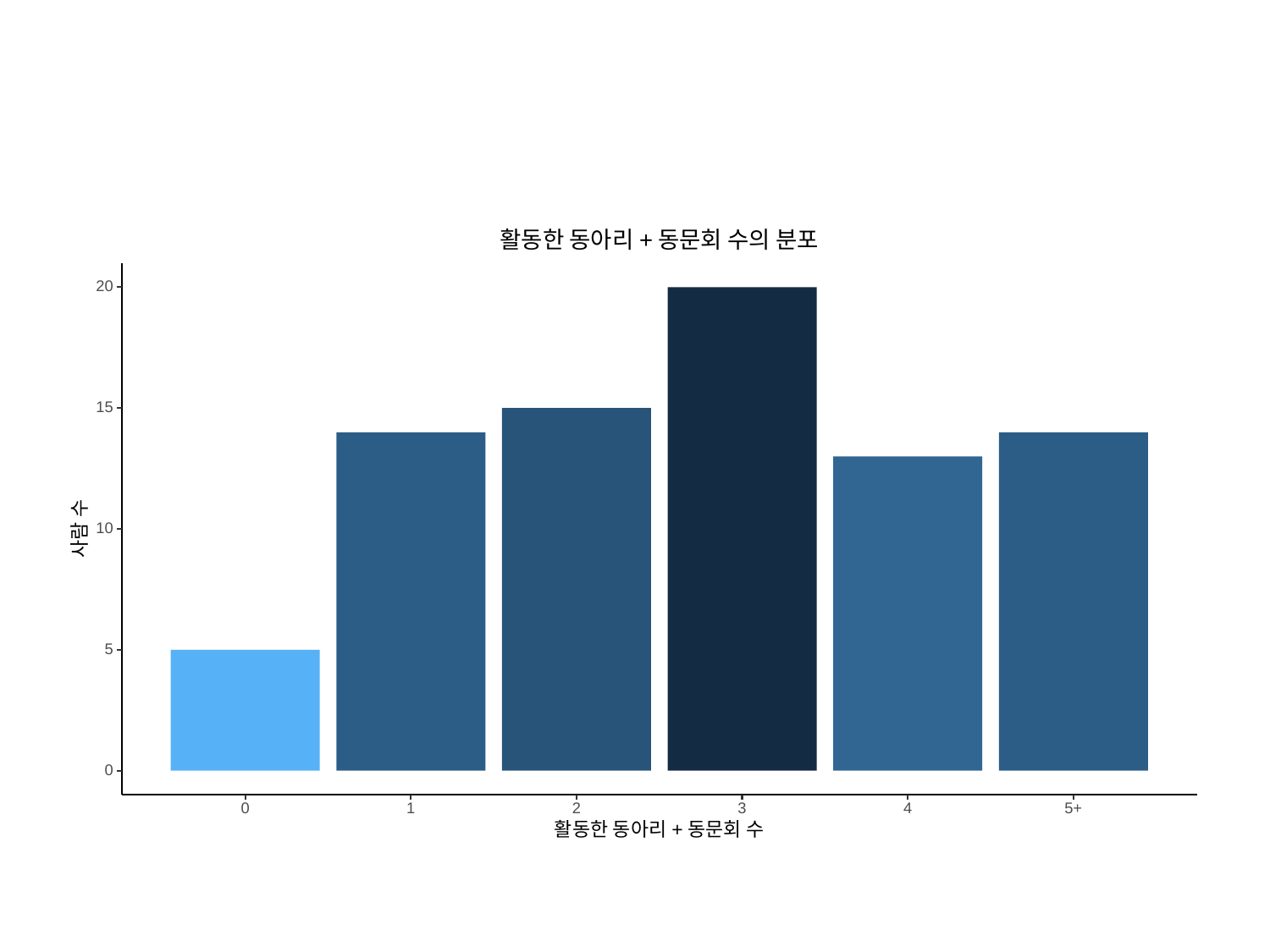

활동한 동아리+동문회 수의 분포

20

15

사람 수
10

5

0

3
0
1
2
5+
4
활동한 동아리+동문회 수